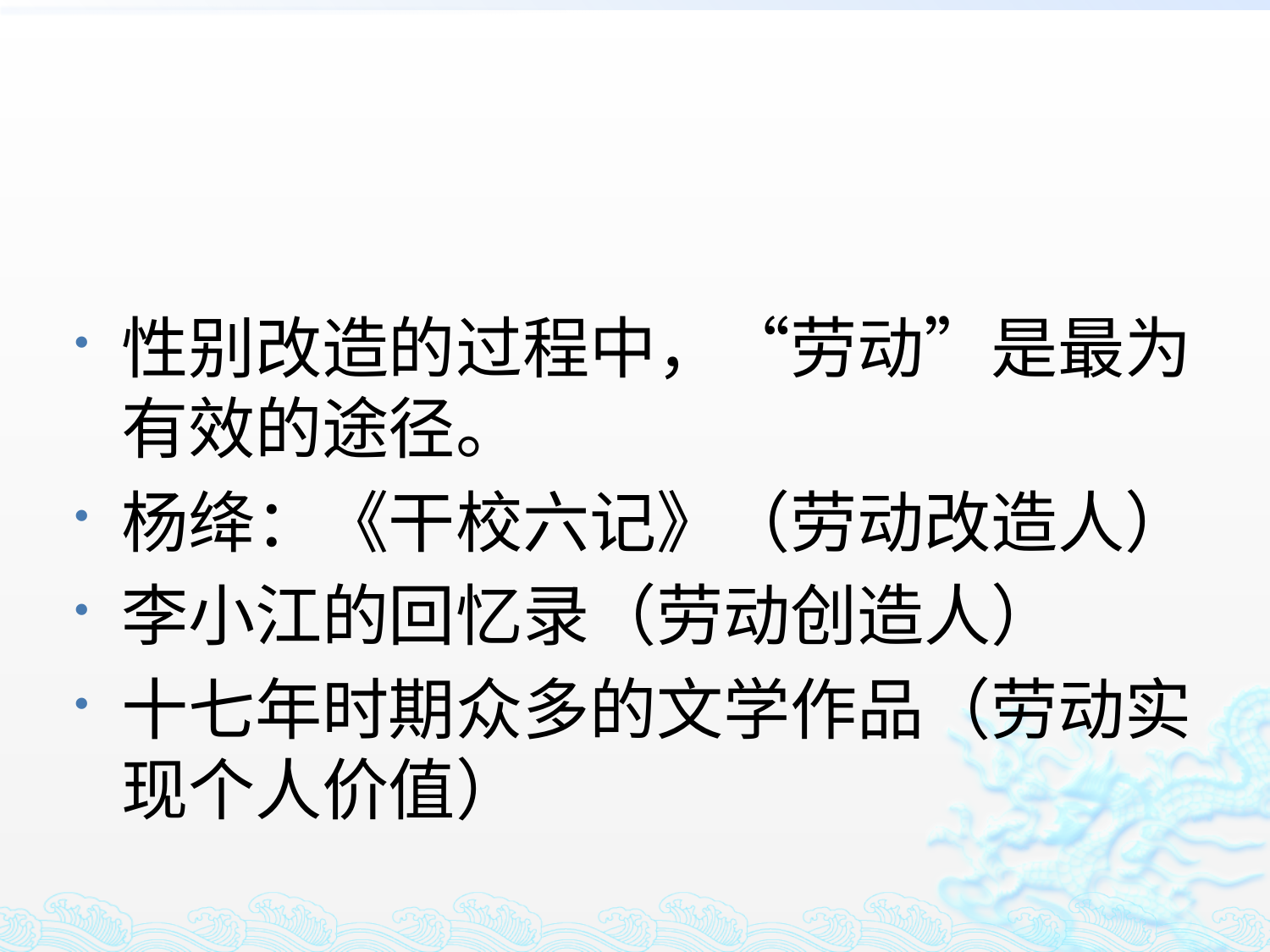

#

性别改造的过程中，“劳动”是最为有效的途径。
杨绛：《干校六记》（劳动改造人）
李小江的回忆录（劳动创造人）
十七年时期众多的文学作品（劳动实现个人价值）